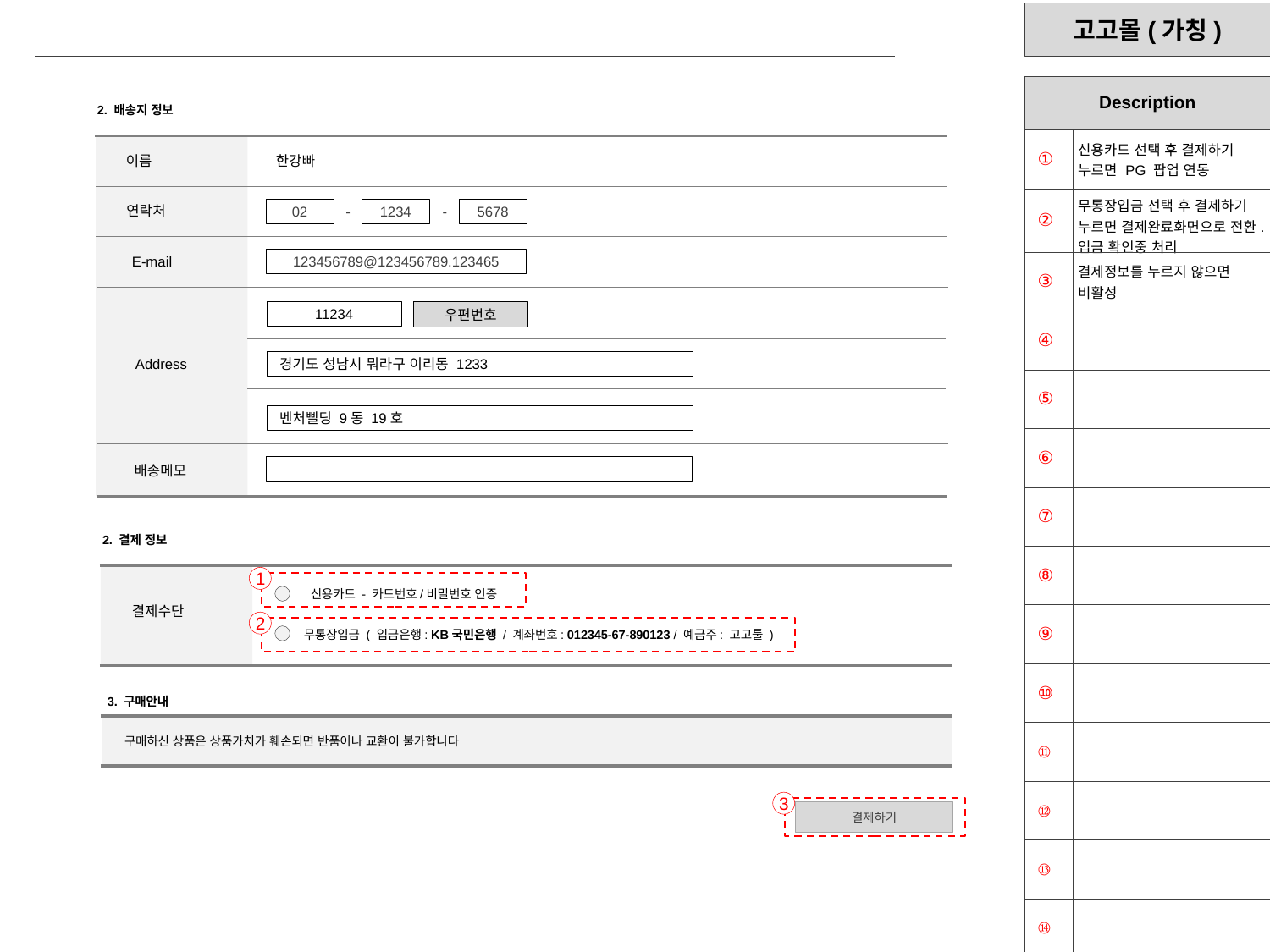

2. 배송지 정보
| ① | 신용카드 선택 후 결제하기 누르면 PG 팝업 연동 |
| --- | --- |
| ② | 무통장입금 선택 후 결제하기 누르면 결제완료화면으로 전환. 입금 확인중 처리 |
| ③ | 결제정보를 누르지 않으면 비활성 |
| ④ |  |
| ⑤ |  |
| ⑥ |  |
| ⑦ |  |
| ⑧ |  |
| ⑨ |  |
| ⑩ |  |
| ⑪ |  |
| ⑫ |  |
| ⑬ |  |
| ⑭ |  |

이름
한강빠
연락처
-
-
02
1234
5678
E-mail
123456789@123456789.123465
우편번호
11234
Address
경기도 성남시 뭐라구 이리동 1233
벤처삘딩 9동 19호
배송메모

2. 결제 정보

1

신용카드 - 카드번호/비밀번호 인증

결제수단
2

 무통장입금 ( 입금은행: KB국민은행 / 계좌번호: 012345-67-890123 / 예금주: 고고툴 )

3. 구매안내

구매하신 상품은 상품가치가 훼손되면 반품이나 교환이 불가합니다
3

결제하기